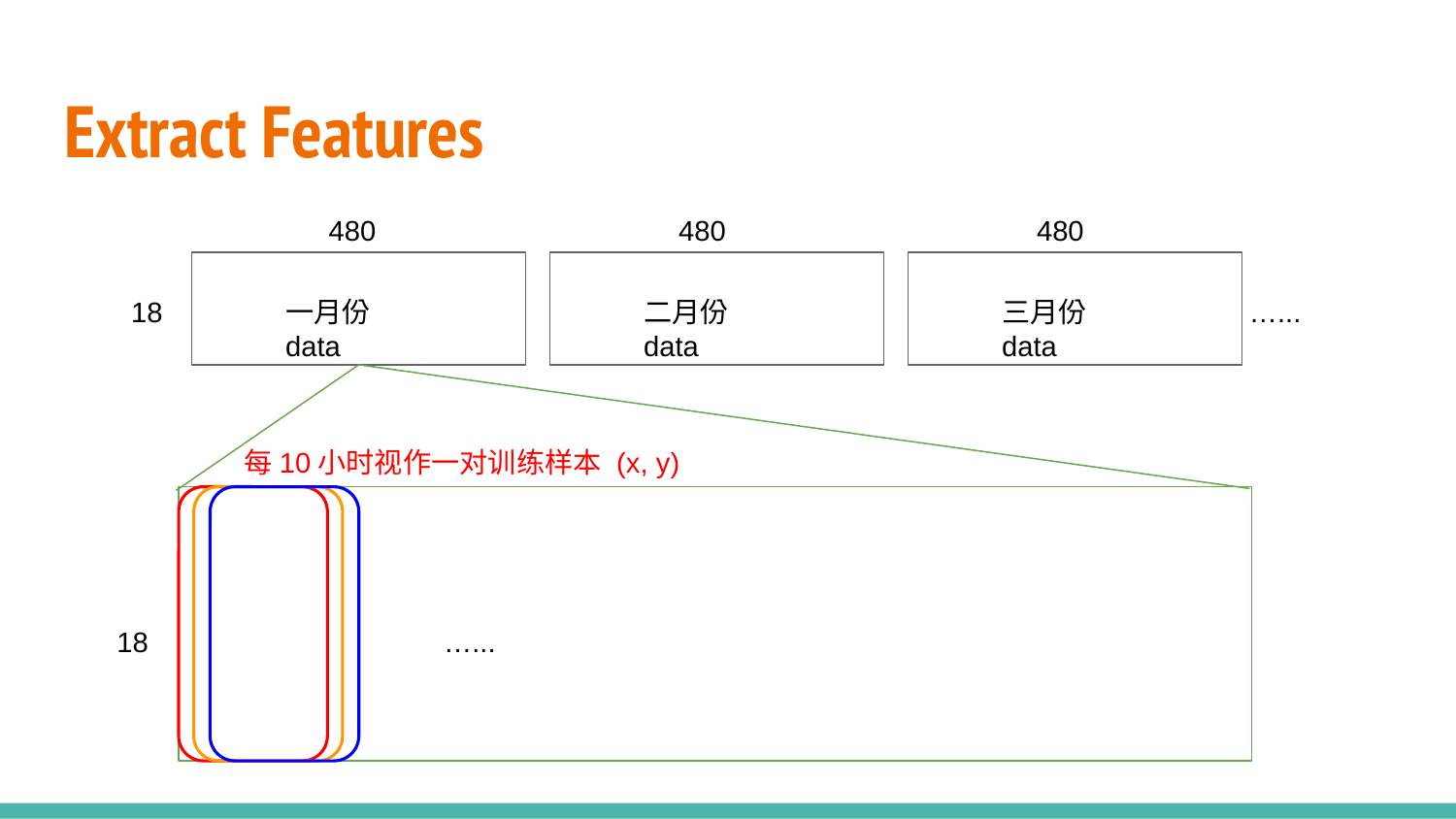

# Extract Features
480
480
480

18
…...
一月份data
二月份data
三月份data
每10小时视作一对训练样本 (x, y)

18
…...